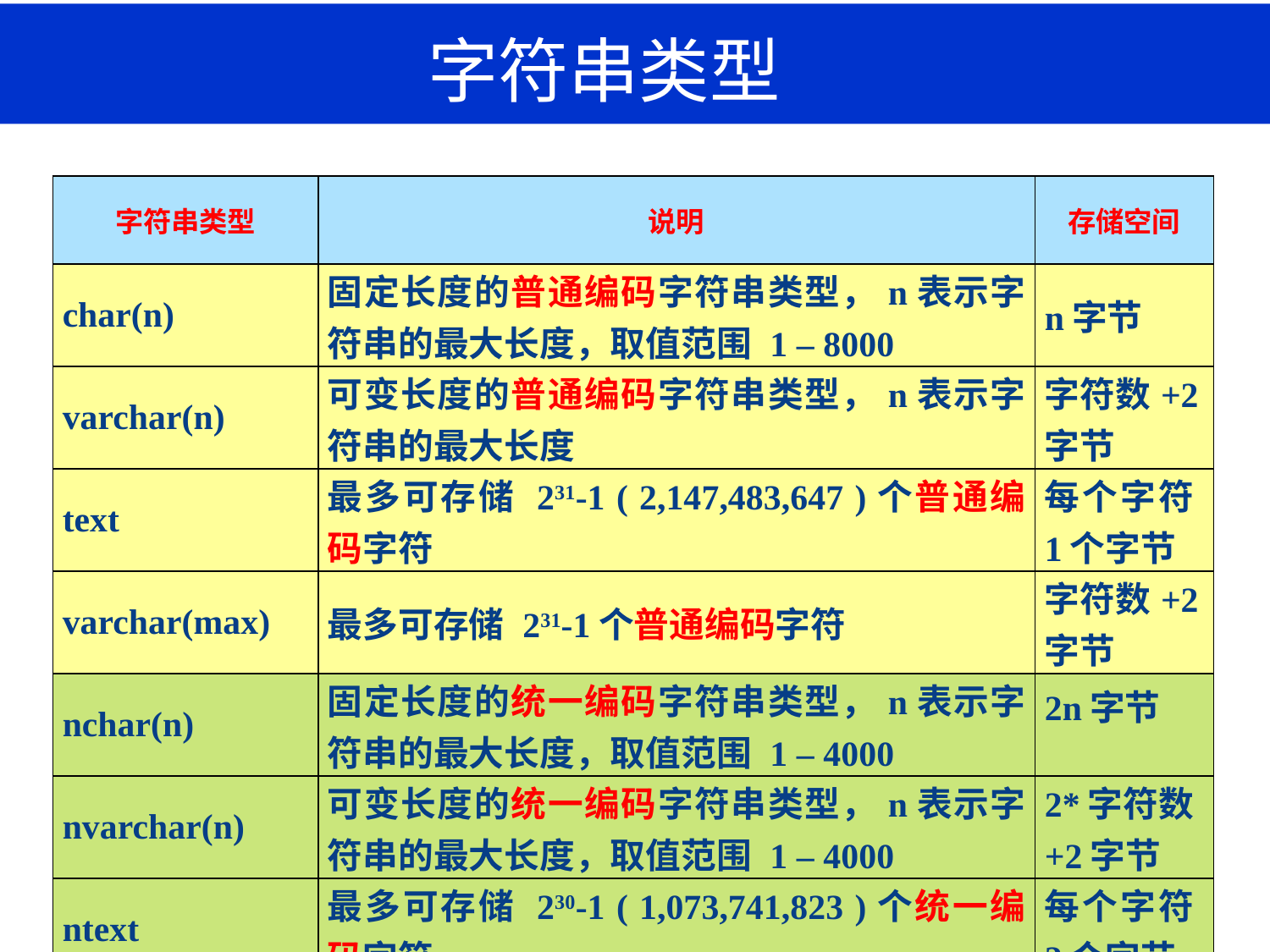

# 字符串类型
| 字符串类型 | 说明 | 存储空间 |
| --- | --- | --- |
| char(n) | 固定长度的普通编码字符串类型，n表示字符串的最大长度，取值范围 1 – 8000 | n字节 |
| varchar(n) | 可变长度的普通编码字符串类型，n表示字符串的最大长度 | 字符数+2字节 |
| text | 最多可存储 231-1 ( 2,147,483,647 )个普通编码字符 | 每个字符1个字节 |
| varchar(max) | 最多可存储 231-1个普通编码字符 | 字符数+2字节 |
| nchar(n) | 固定长度的统一编码字符串类型，n表示字符串的最大长度，取值范围 1 – 4000 | 2n字节 |
| nvarchar(n) | 可变长度的统一编码字符串类型，n表示字符串的最大长度，取值范围 1 – 4000 | 2\*字符数+2字节 |
| ntext | 最多可存储 230-1 ( 1,073,741,823 )个统一编码字符 | 每个字符2个字节 |
| nvarchar(max) | 最多可存储 230-1个统一编码字符 | 2\*字符数+2字节 |